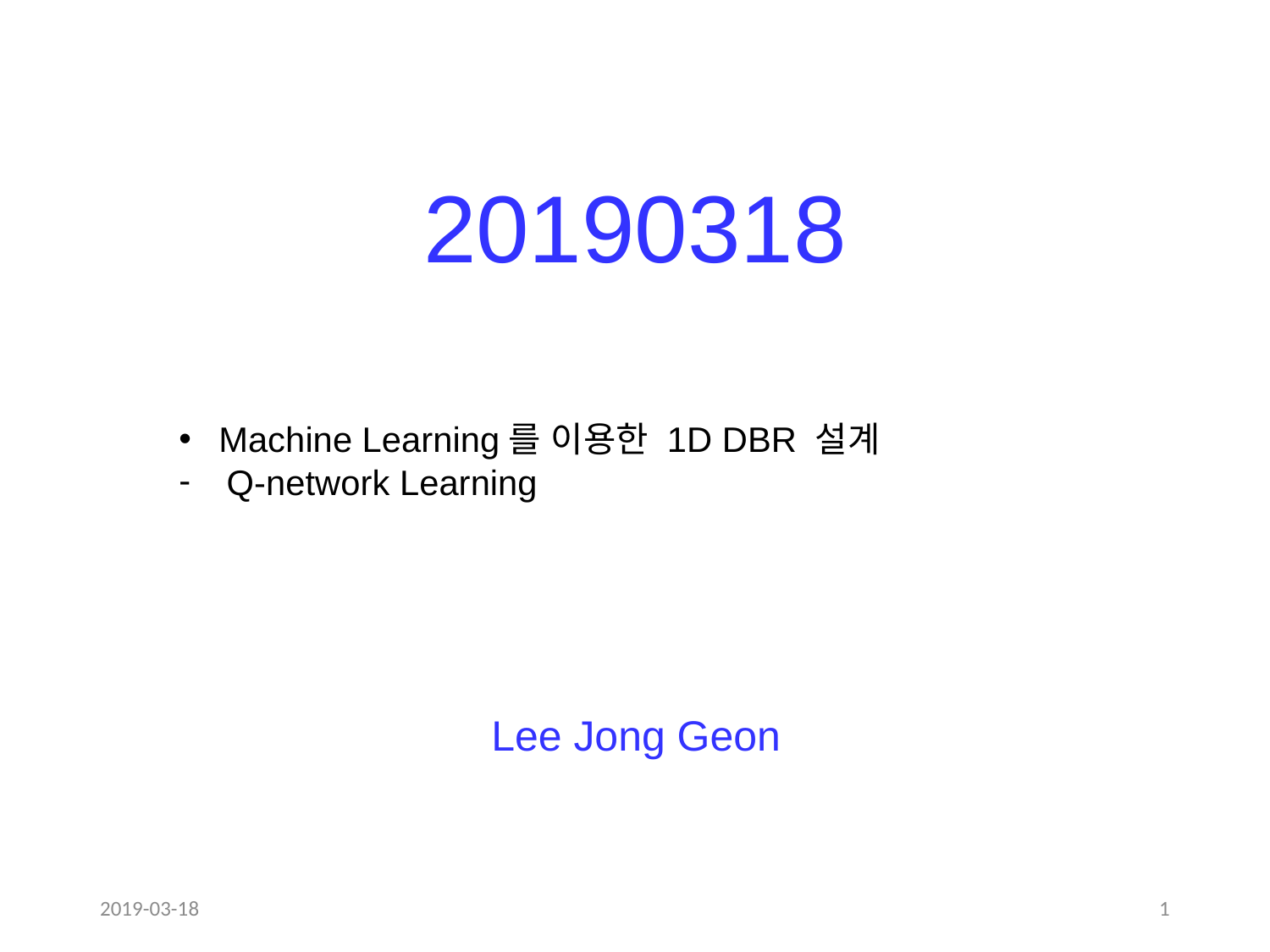

20190318
Machine Learning를 이용한 1D DBR 설계
Q-network Learning
Lee Jong Geon
2019-03-18
1